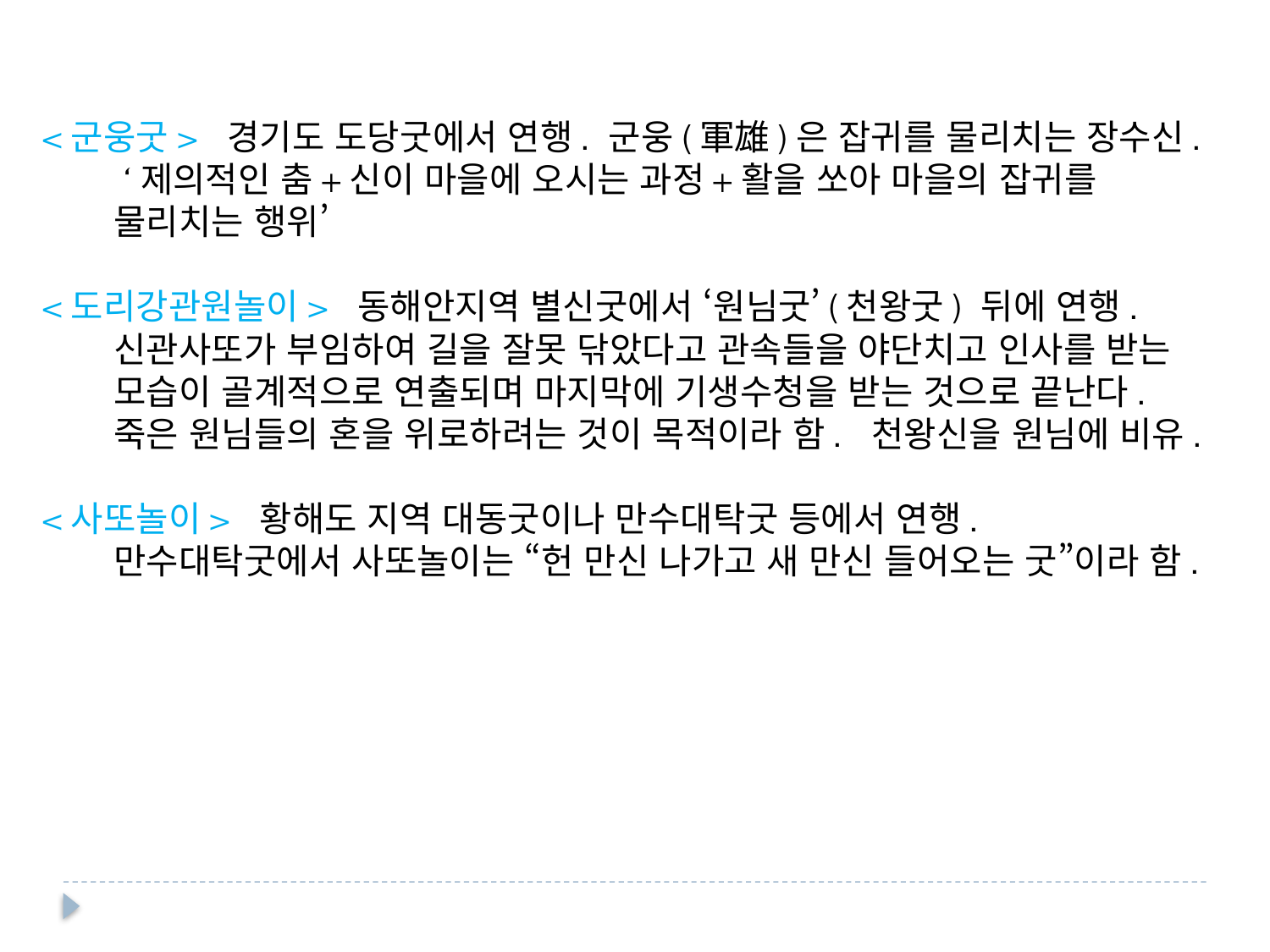

<군웅굿>  경기도 도당굿에서 연행. 군웅(軍雄)은 잡귀를 물리치는 장수신.  ‘제의적인 춤+신이 마을에 오시는 과정+활을 쏘아 마을의 잡귀를 물리치는 행위’

<도리강관원놀이>  동해안지역 별신굿에서 ‘원님굿’(천왕굿) 뒤에 연행. 신관사또가 부임하여 길을 잘못 닦았다고 관속들을 야단치고 인사를 받는 모습이 골계적으로 연출되며 마지막에 기생수청을 받는 것으로 끝난다. 죽은 원님들의 혼을 위로하려는 것이 목적이라 함.  천왕신을 원님에 비유.

<사또놀이>  황해도 지역 대동굿이나 만수대탁굿 등에서 연행. 만수대탁굿에서 사또놀이는 “헌 만신 나가고 새 만신 들어오는 굿”이라 함.